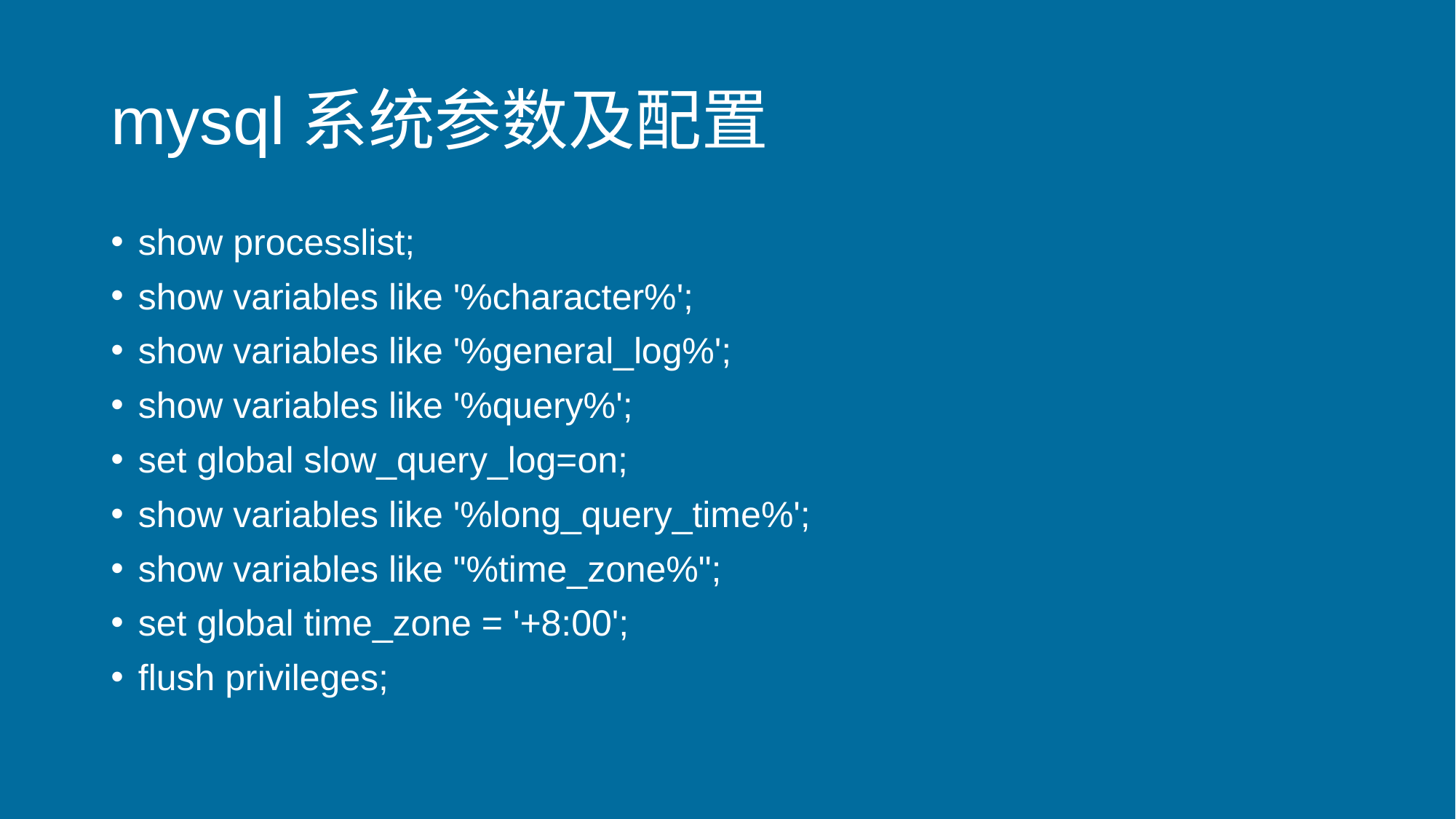

# mysql系统参数及配置
show processlist;
show variables like '%character%';
show variables like '%general_log%';
show variables like '%query%';
set global slow_query_log=on;
show variables like '%long_query_time%';
show variables like "%time_zone%";
set global time_zone = '+8:00';
flush privileges;